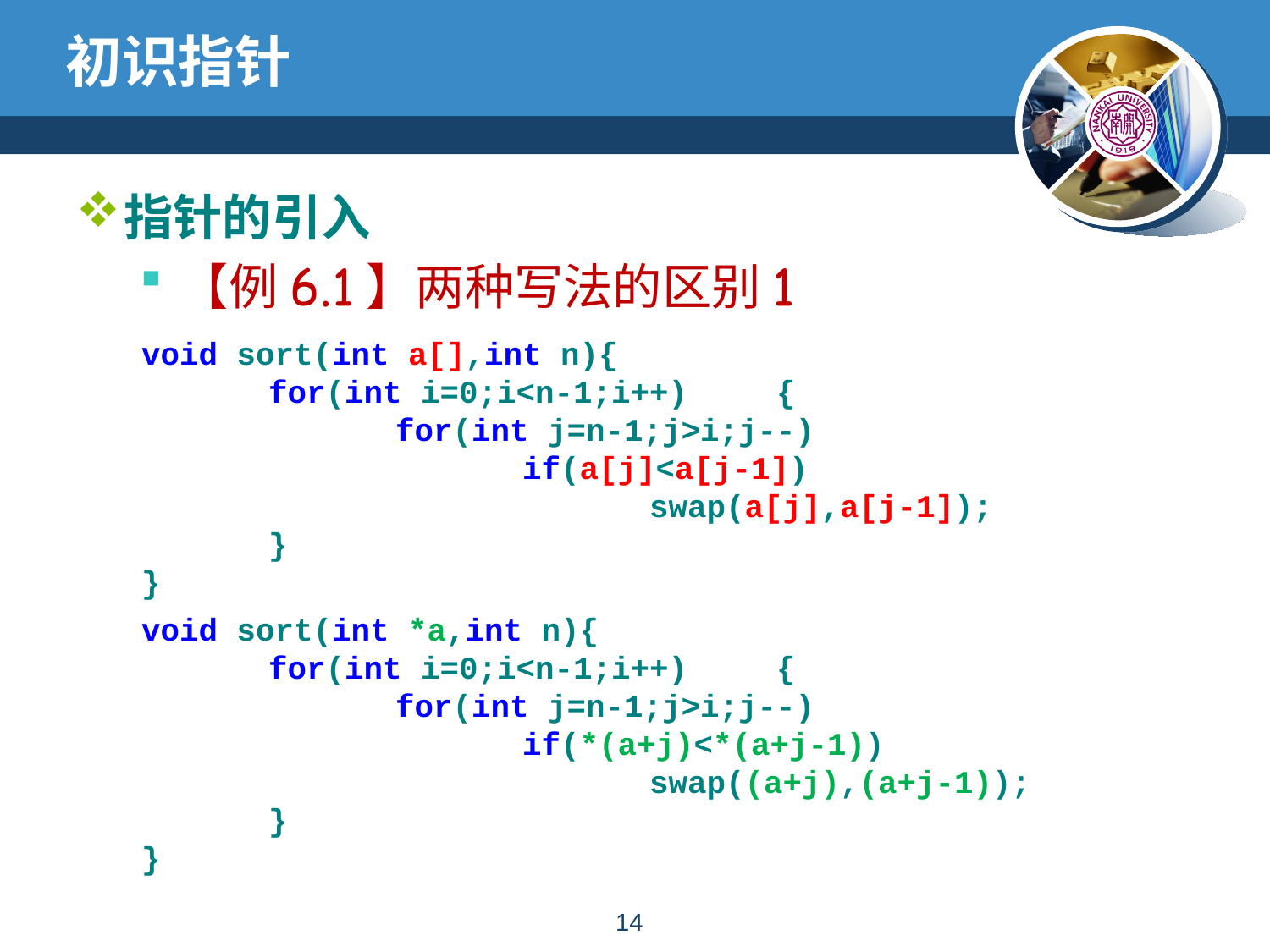

# 初识指针
指针的引入
【例6.1】两种写法的区别1

void sort(int a[],int n){
	for(int i=0;i<n-1;i++)	{
		for(int j=n-1;j>i;j--)
			if(a[j]<a[j-1])
				swap(a[j],a[j-1]);
	}
}
void sort(int *a,int n){
	for(int i=0;i<n-1;i++)	{
		for(int j=n-1;j>i;j--)
			if(*(a+j)<*(a+j-1))
				swap((a+j),(a+j-1));
	}
}
14